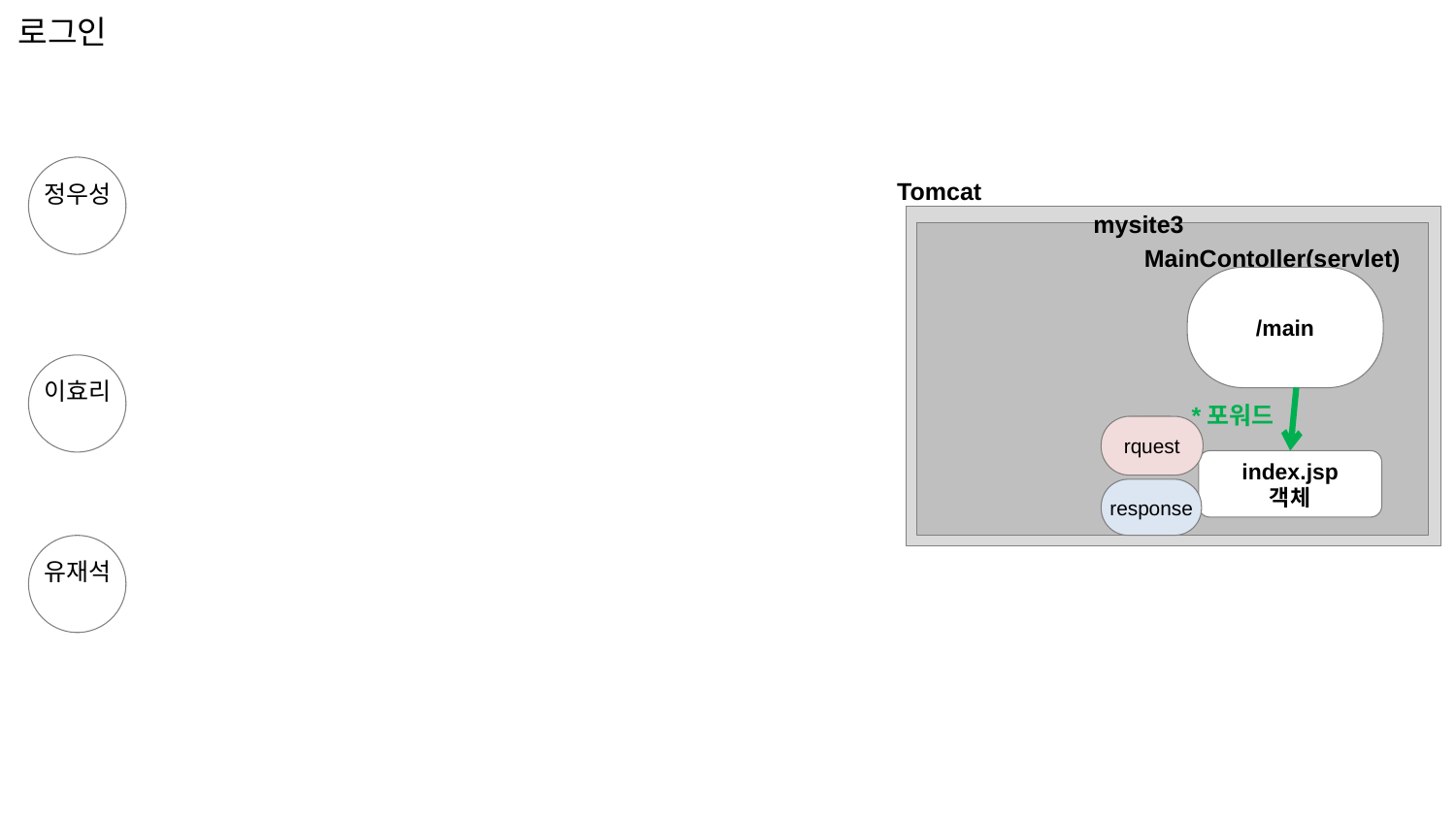

로그인
정우성
Tomcat
mysite3

MainContoller(servlet)객체
/main
*포워드
rquest
index.jsp
객체
response
이효리
유재석